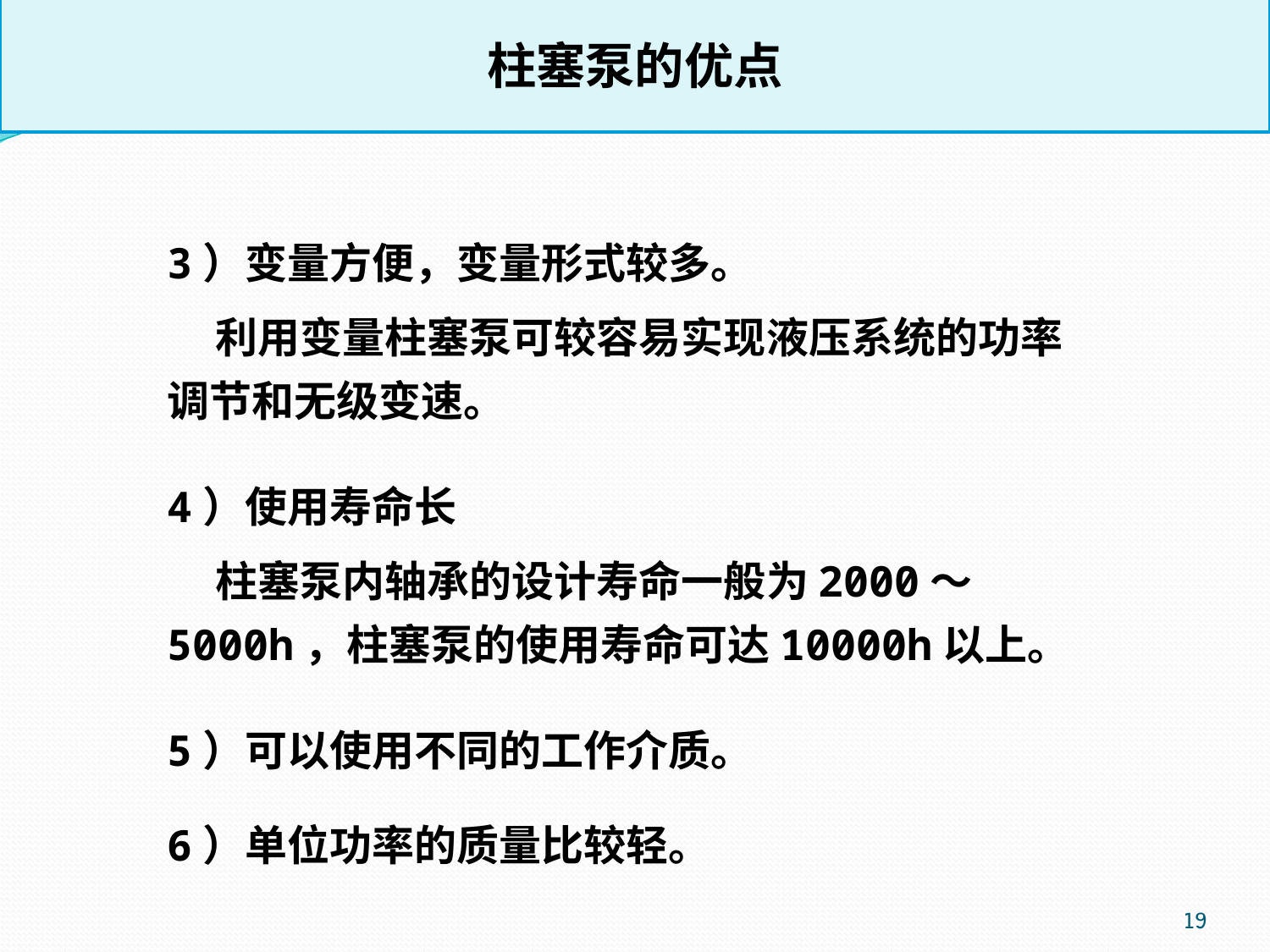

柱塞泵的优点
3）变量方便，变量形式较多。
    利用变量柱塞泵可较容易实现液压系统的功率调节和无级变速。
4）使用寿命长
    柱塞泵内轴承的设计寿命一般为2000～5000h，柱塞泵的使用寿命可达10000h以上。
5）可以使用不同的工作介质。
6）单位功率的质量比较轻。

19